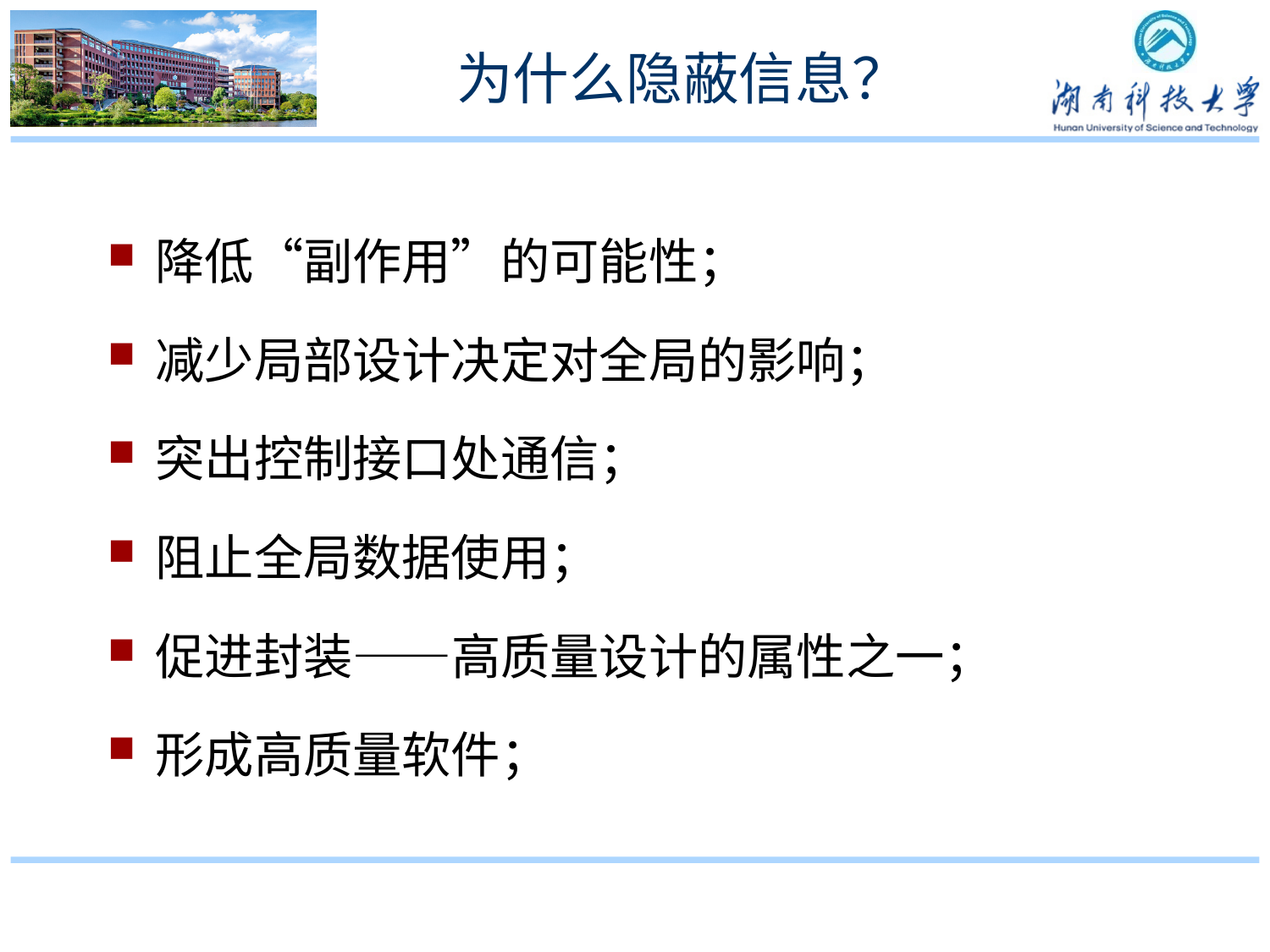

# 为什么隐蔽信息？
降低“副作用”的可能性；
减少局部设计决定对全局的影响；
突出控制接口处通信；
阻止全局数据使用；
促进封装——高质量设计的属性之一；
形成高质量软件；
19